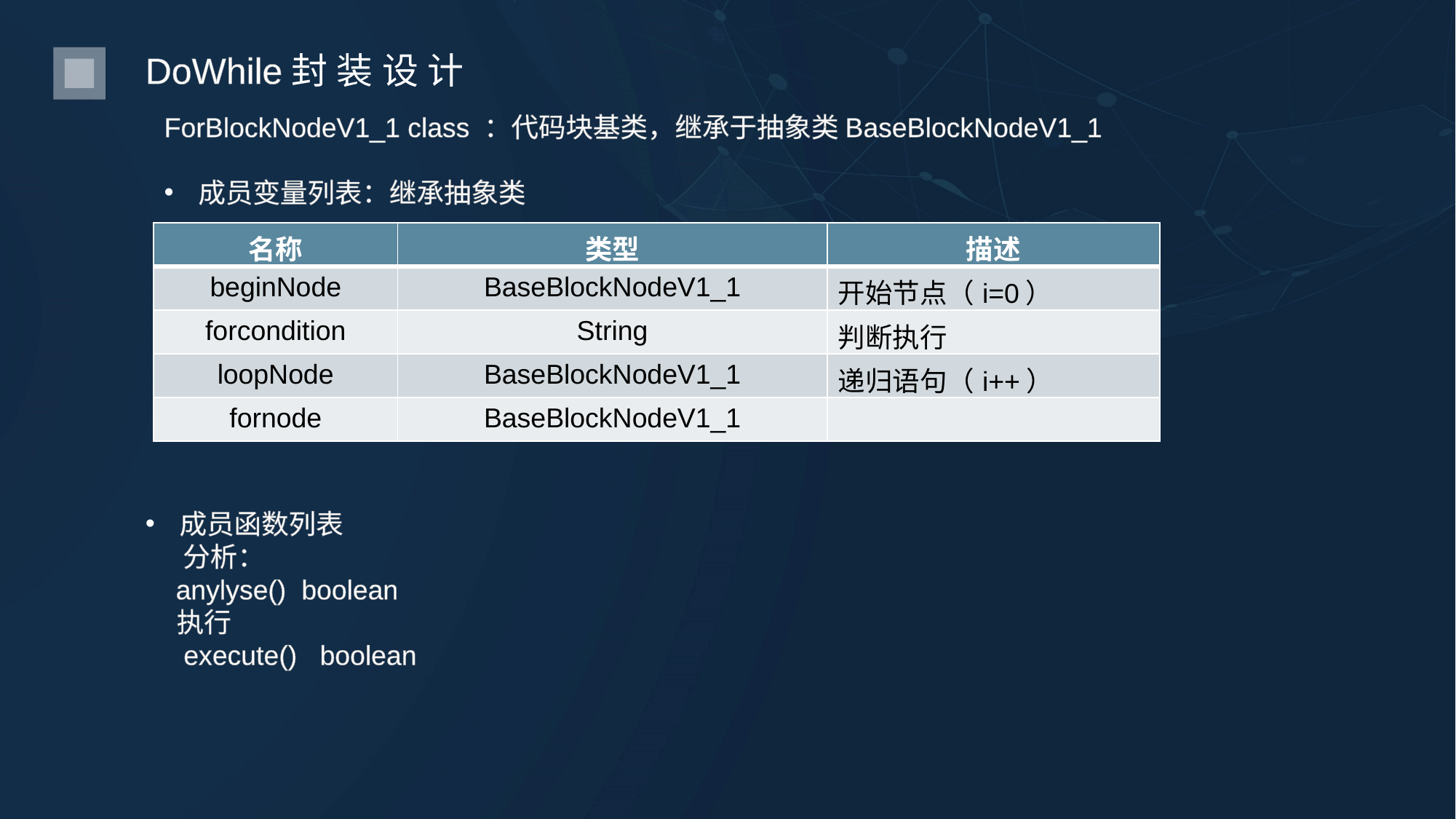

DoWhile封装设计

ForBlockNodeV1_1 class ：代码块基类，继承于抽象类BaseBlockNodeV1_1

成员变量列表：继承抽象类
| 名称 | 类型 | 描述 |
| --- | --- | --- |
| beginNode | BaseBlockNodeV1\_1 | 开始节点（i=0） |
| forcondition | String | 判断执行 |
| loopNode | BaseBlockNodeV1\_1 | 递归语句（i++） |
| fornode | BaseBlockNodeV1\_1 |  |
成员函数列表
     分析：
    anylyse()  boolean
    执行
     execute()   boolean